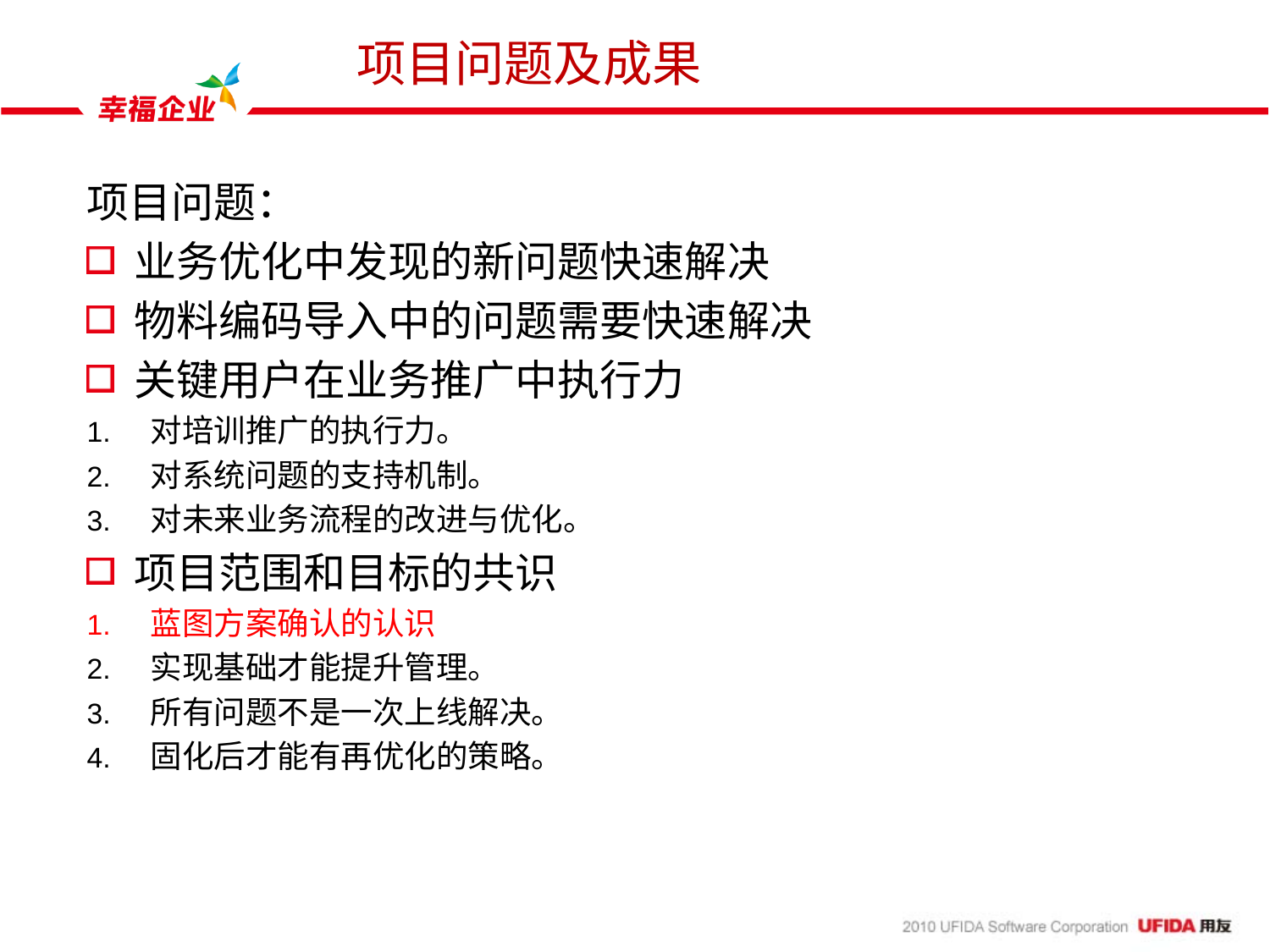

# 项目问题及成果
项目问题：
业务优化中发现的新问题快速解决
物料编码导入中的问题需要快速解决
关键用户在业务推广中执行力
对培训推广的执行力。
对系统问题的支持机制。
对未来业务流程的改进与优化。
项目范围和目标的共识
蓝图方案确认的认识
实现基础才能提升管理。
所有问题不是一次上线解决。
固化后才能有再优化的策略。